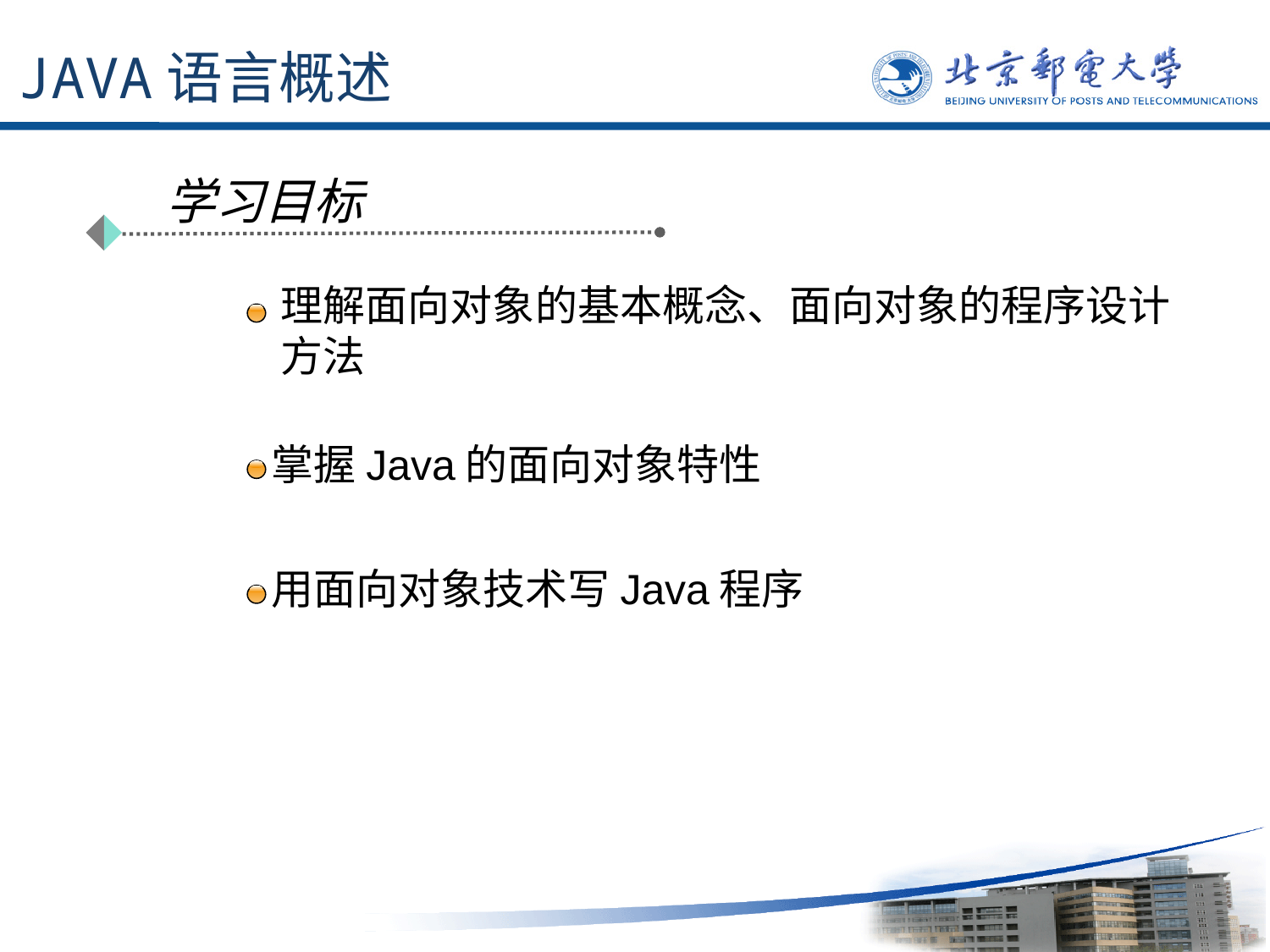

# JAVA语言概述

学习目标

理解面向对象的基本概念、面向对象的程序设计方法

掌握Java的面向对象特性

用面向对象技术写Java程序